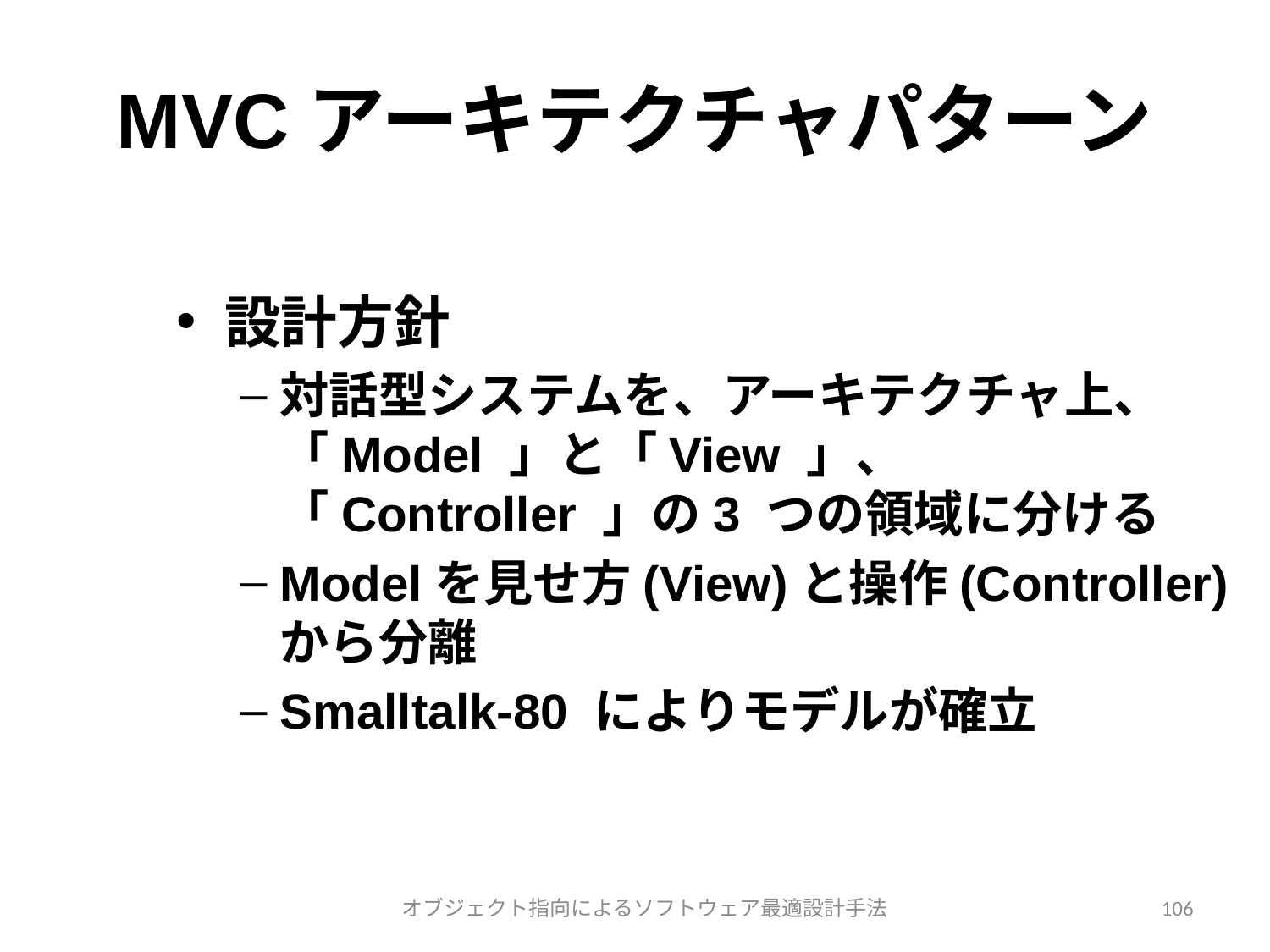

# MVCアーキテクチャパターン
設計方針
対話型システムを、アーキテクチャ上、「Model 」と「View 」、「Controller 」の3 つの領域に分ける
Modelを見せ方(View)と操作(Controller)から分離
Smalltalk-80 によりモデルが確立
オブジェクト指向によるソフトウェア最適設計手法
106